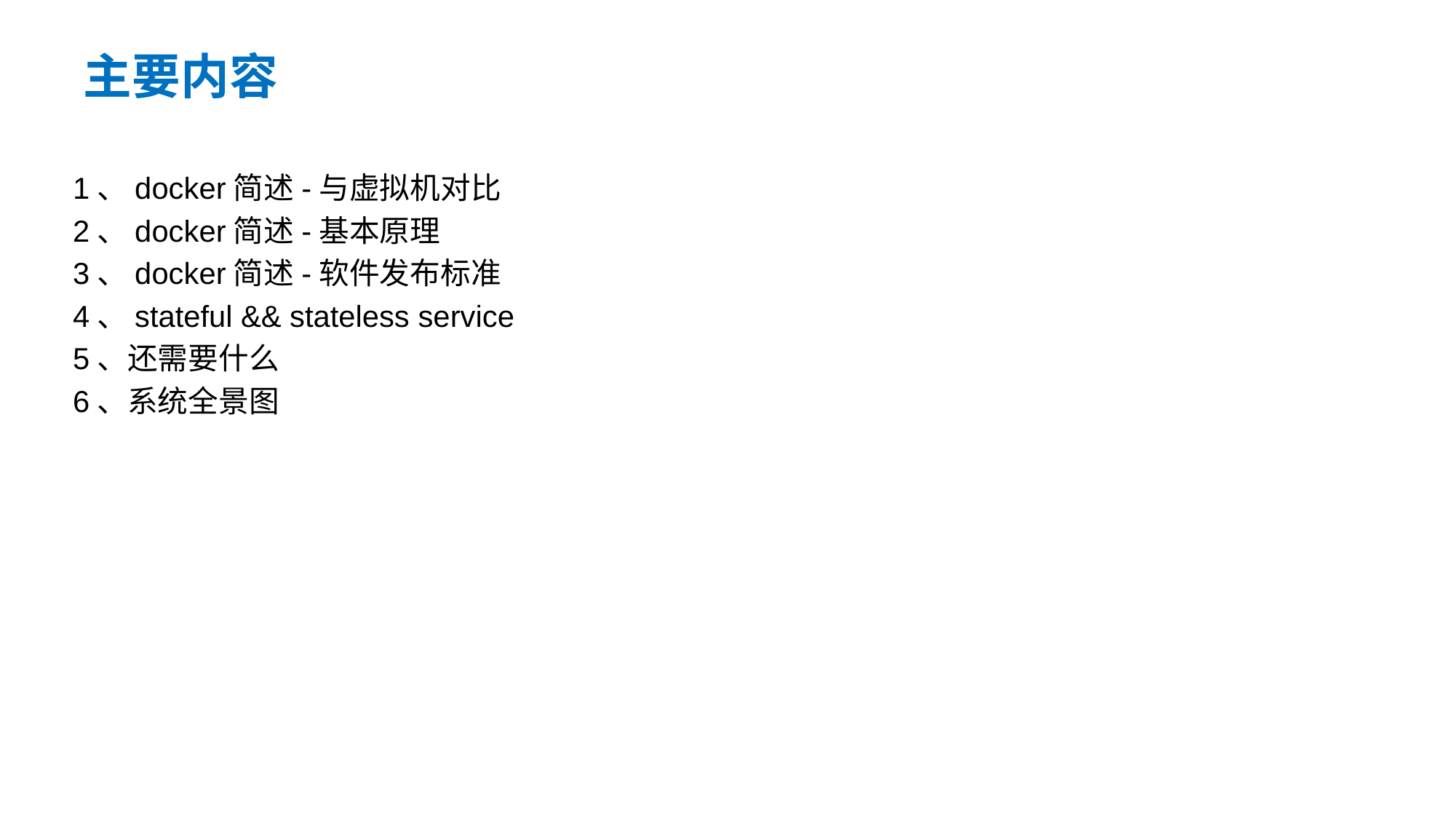

# 主要内容
1、docker简述-与虚拟机对比
2、docker简述-基本原理
3、docker简述-软件发布标准
4、stateful && stateless service
5、还需要什么
6、系统全景图